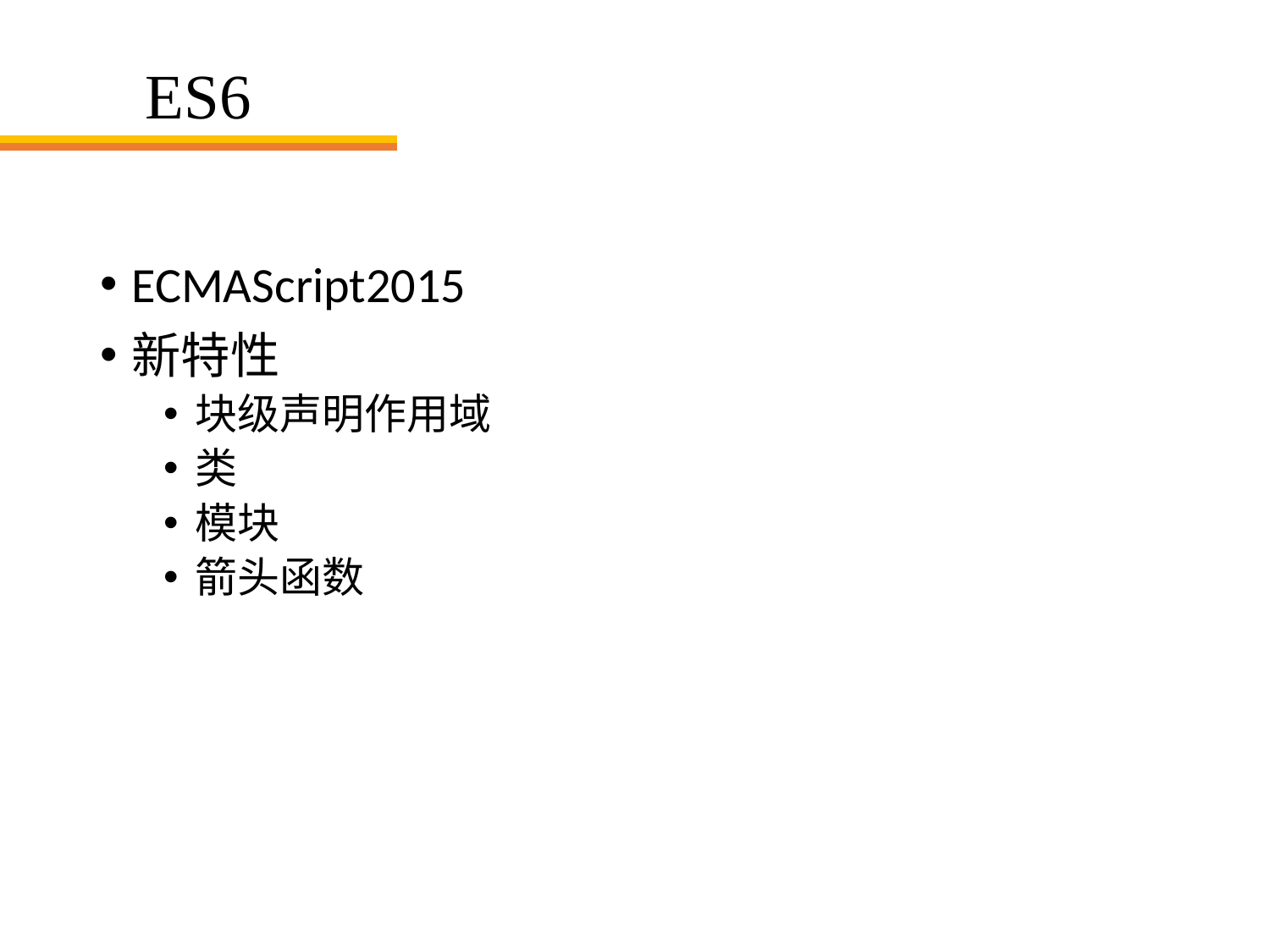

# ES6
ECMAScript2015
新特性
块级声明作用域
类
模块
箭头函数